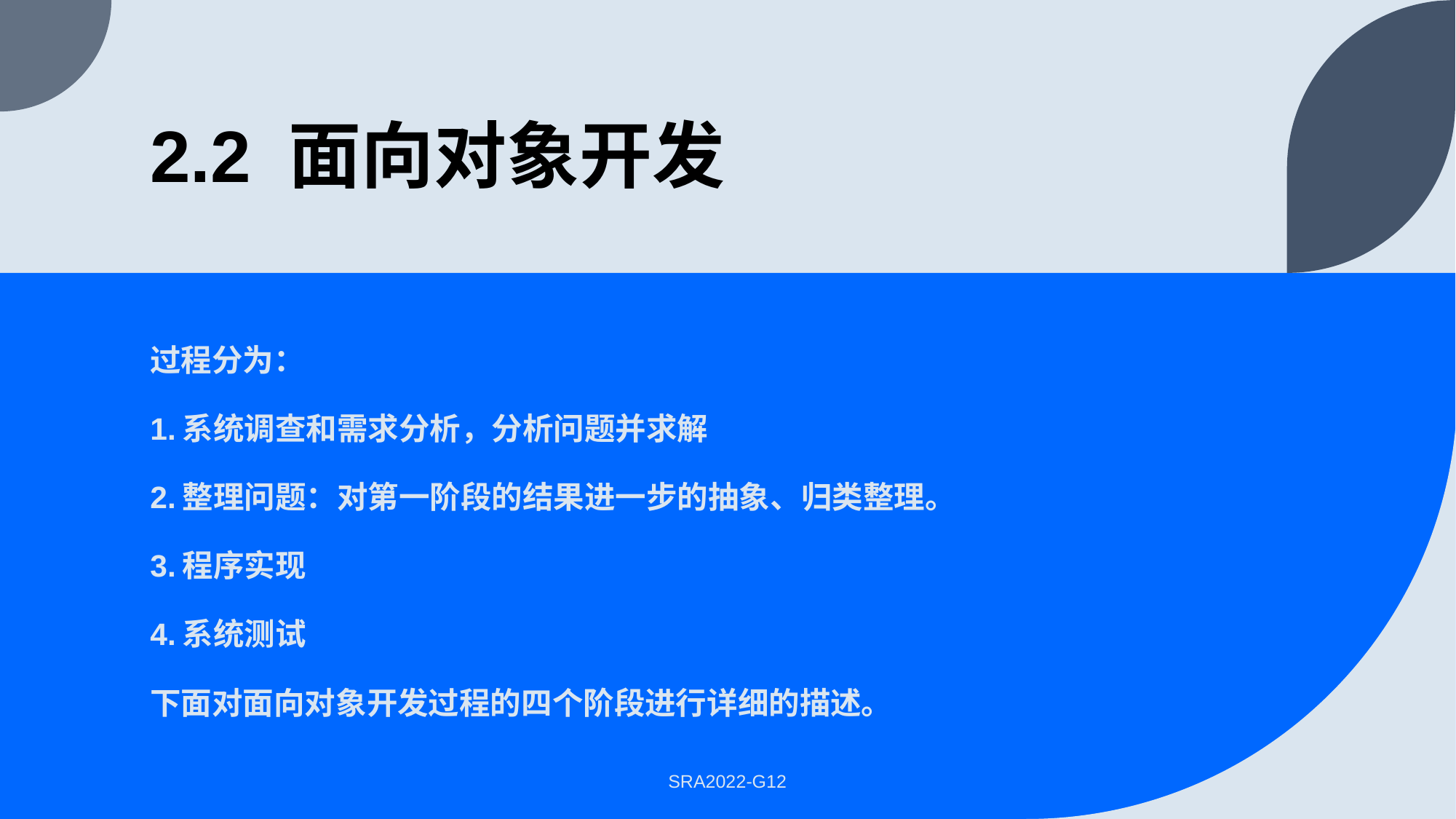

# 2.2 面向对象开发
过程分为：
1.系统调查和需求分析，分析问题并求解
2.整理问题：对第一阶段的结果进一步的抽象、归类整理。
3.程序实现
4.系统测试
下面对面向对象开发过程的四个阶段进行详细的描述。

SRA2022-G12
23